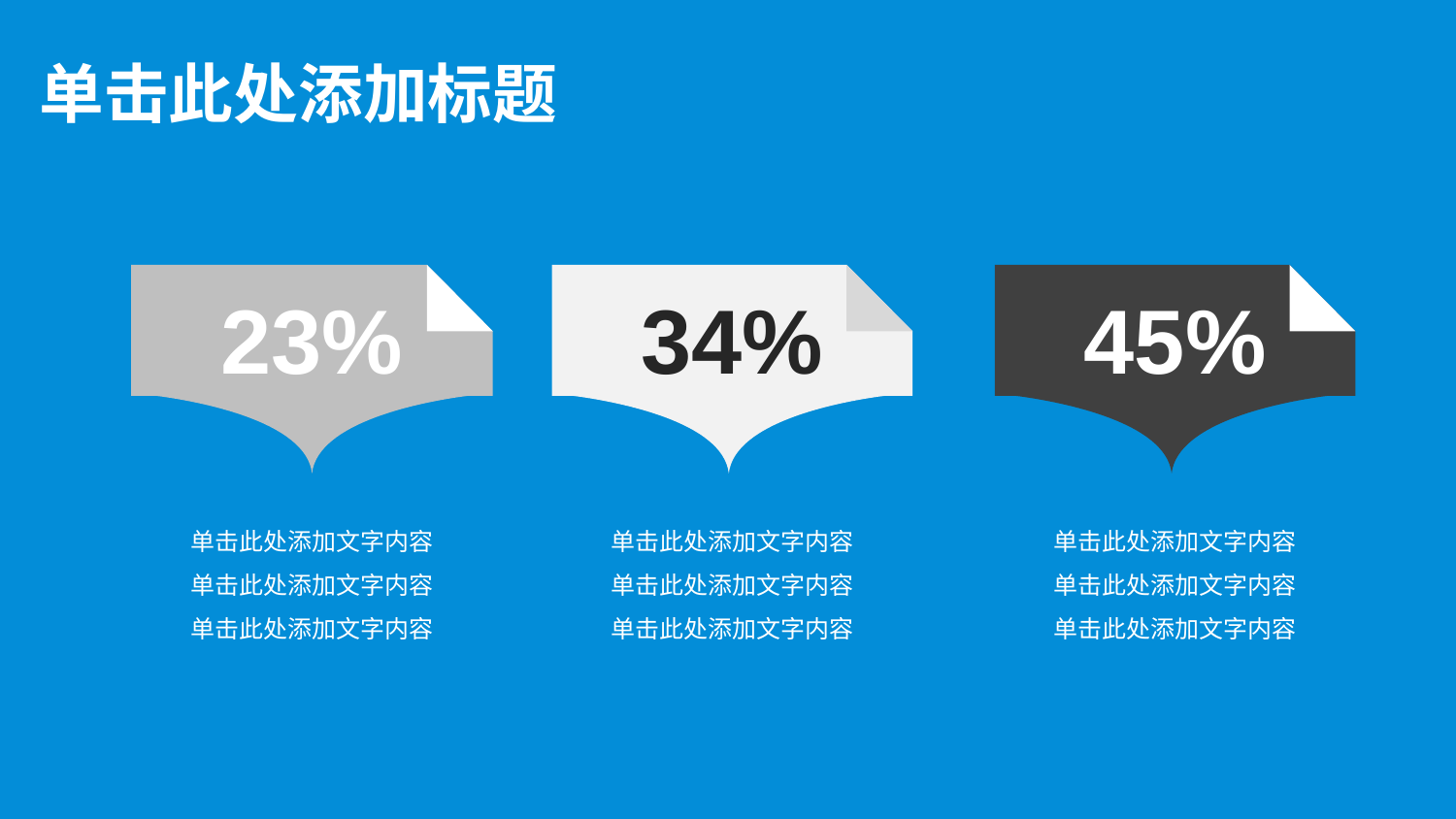

单击此处添加标题

23%
34%
45%
单击此处添加文字内容
单击此处添加文字内容
单击此处添加文字内容
单击此处添加文字内容
单击此处添加文字内容
单击此处添加文字内容
单击此处添加文字内容
单击此处添加文字内容
单击此处添加文字内容